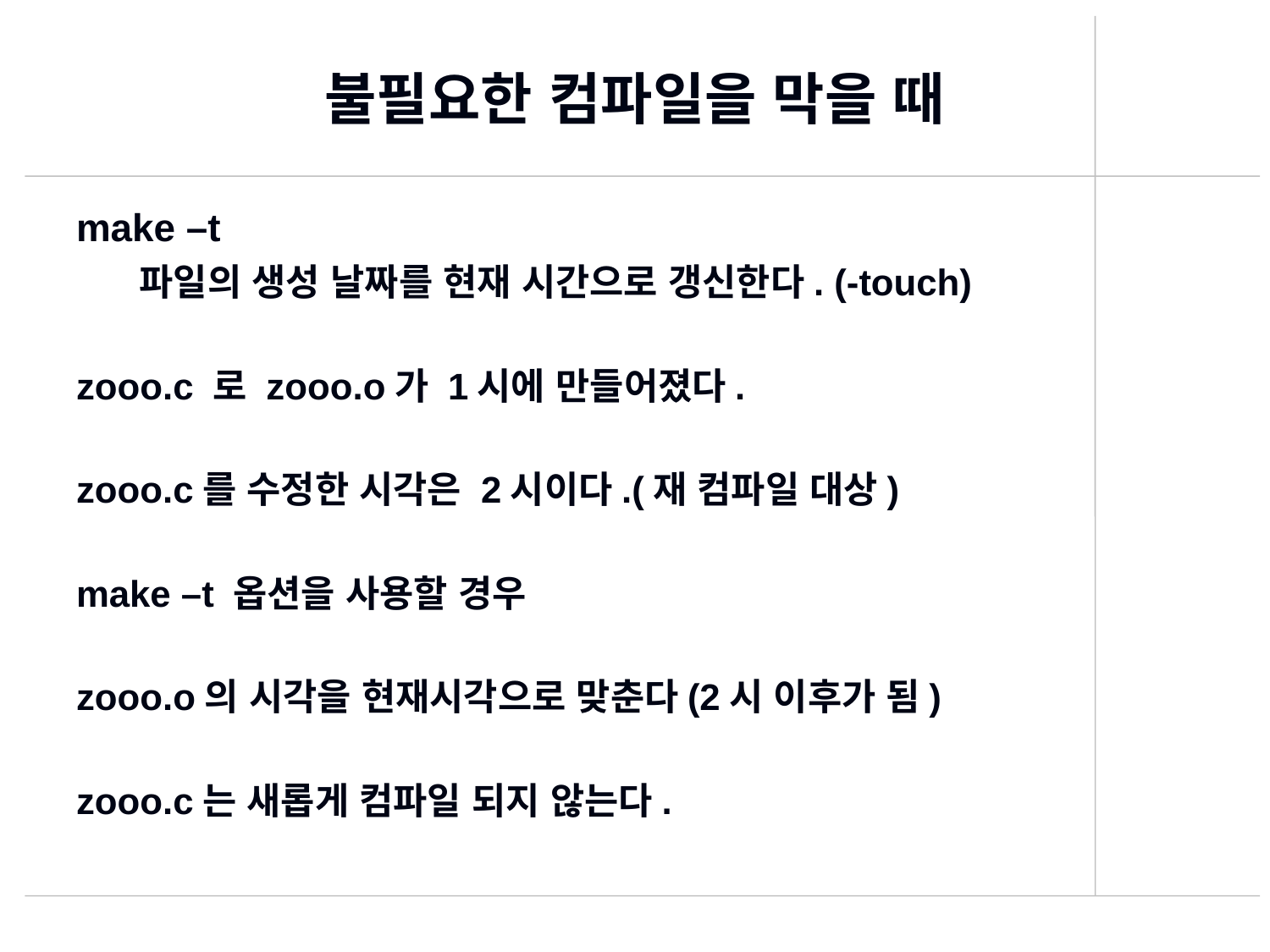

# 불필요한 컴파일을 막을 때
make –t
     파일의 생성 날짜를 현재 시간으로 갱신한다. (-touch)

zooo.c 로 zooo.o가 1시에 만들어졌다.

zooo.c를 수정한 시각은 2시이다.(재 컴파일 대상)

make –t 옵션을 사용할 경우

zooo.o의 시각을 현재시각으로 맞춘다(2시 이후가 됨)

zooo.c는 새롭게 컴파일 되지 않는다.

430